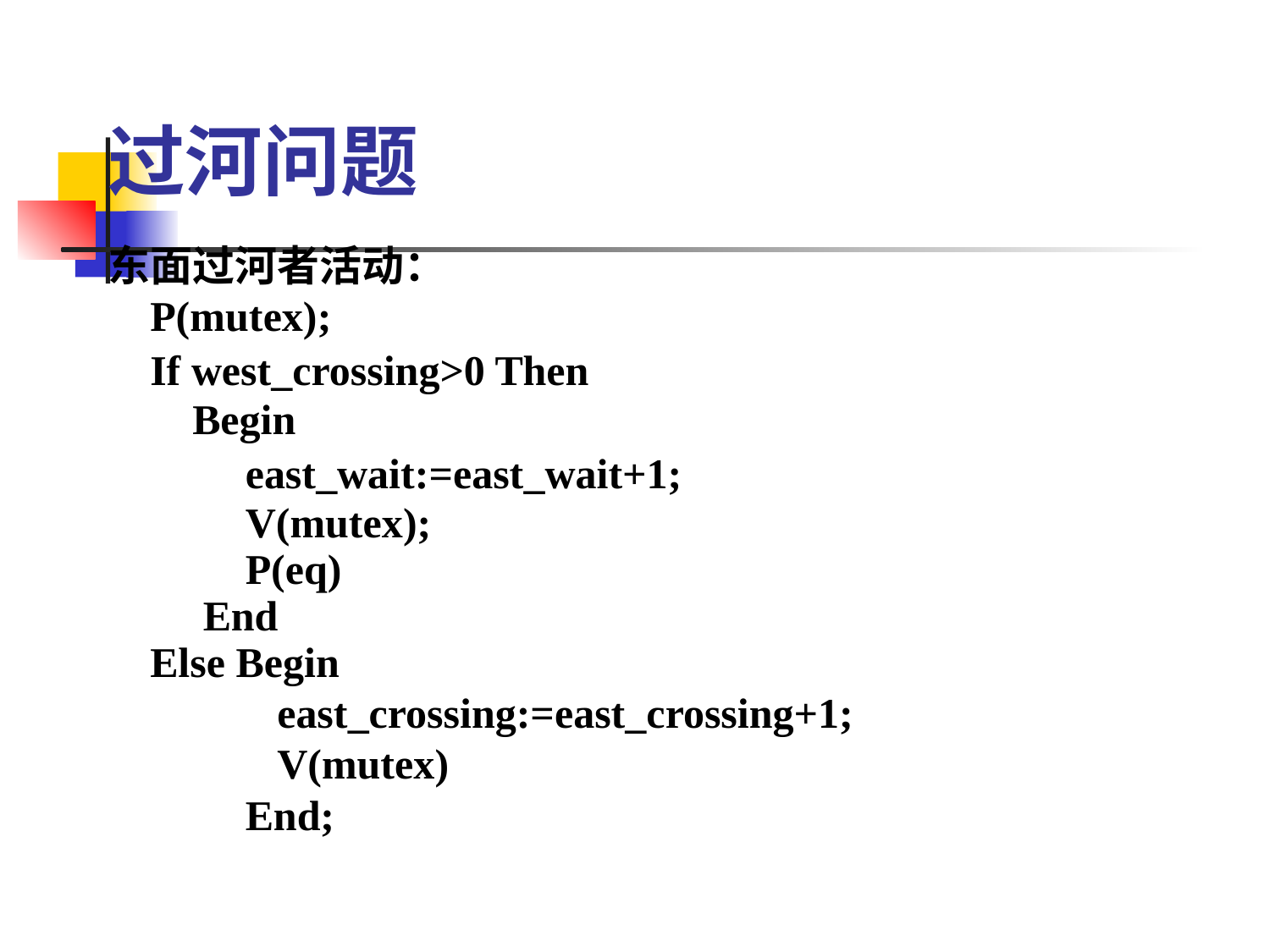

# 过河问题
东面过河者活动：
    P(mutex);
    If west_crossing>0 Then
        Begin
             east_wait:=east_wait+1;
             V(mutex);
             P(eq)
         End
    Else Begin
                east_crossing:=east_crossing+1;
                V(mutex)
             End;